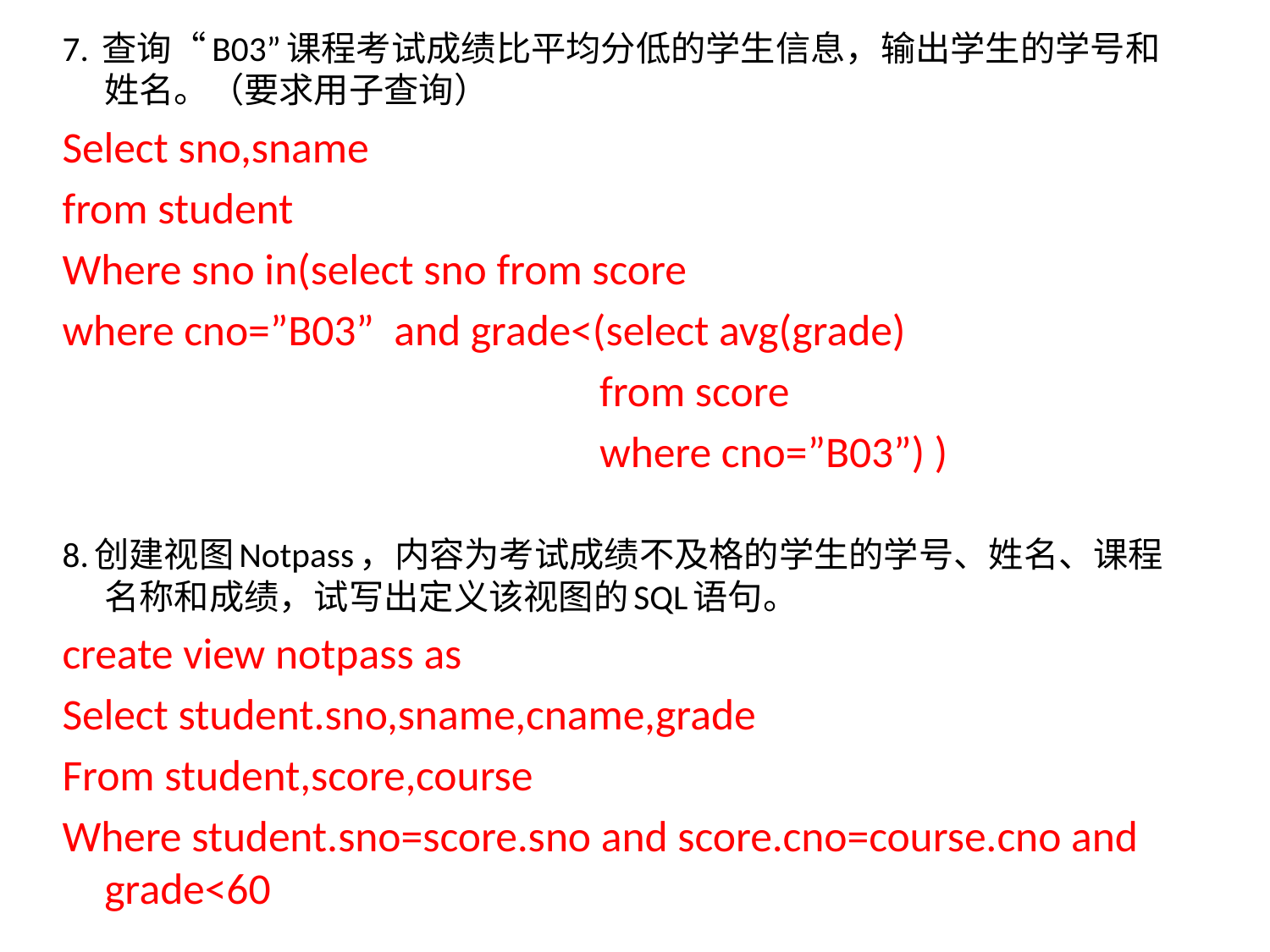

7. 查询“B03”课程考试成绩比平均分低的学生信息，输出学生的学号和姓名。（要求用子查询）
Select sno,sname
from student
Where sno in(select sno from score
where cno=”B03”  and grade<(select avg(grade)
                                                      from score
                                                      where cno=”B03”) )

8.创建视图Notpass，内容为考试成绩不及格的学生的学号、姓名、课程名称和成绩，试写出定义该视图的SQL语句。
create view notpass as
Select student.sno,sname,cname,grade
From student,score,course
Where student.sno=score.sno and score.cno=course.cno and grade<60